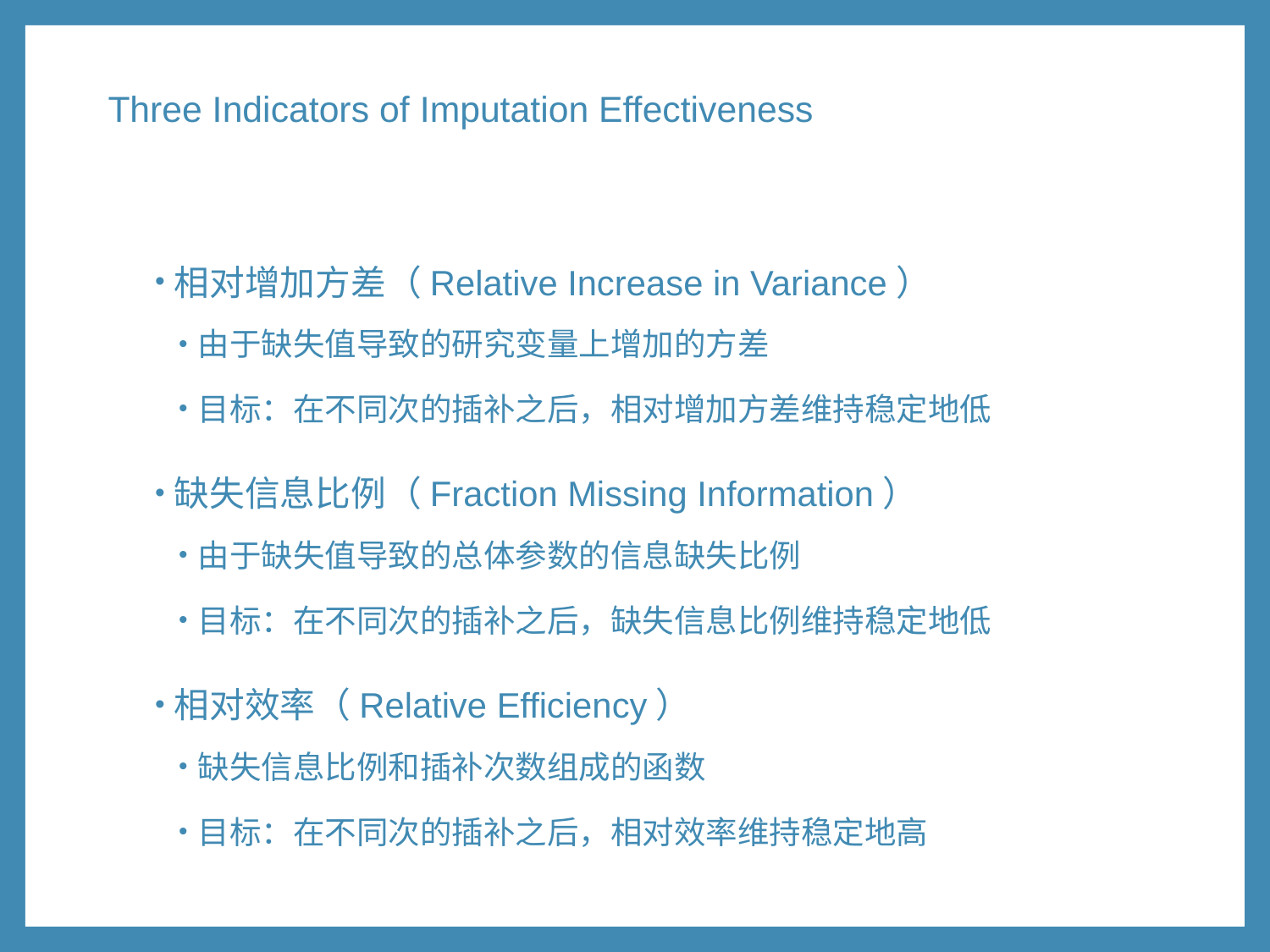

# Three Indicators of Imputation Effectiveness
相对增加方差（Relative Increase in Variance）
由于缺失值导致的研究变量上增加的方差
目标：在不同次的插补之后，相对增加方差维持稳定地低
缺失信息比例（Fraction Missing Information）
由于缺失值导致的总体参数的信息缺失比例
目标：在不同次的插补之后，缺失信息比例维持稳定地低
相对效率（Relative Efficiency）
缺失信息比例和插补次数组成的函数
目标：在不同次的插补之后，相对效率维持稳定地高